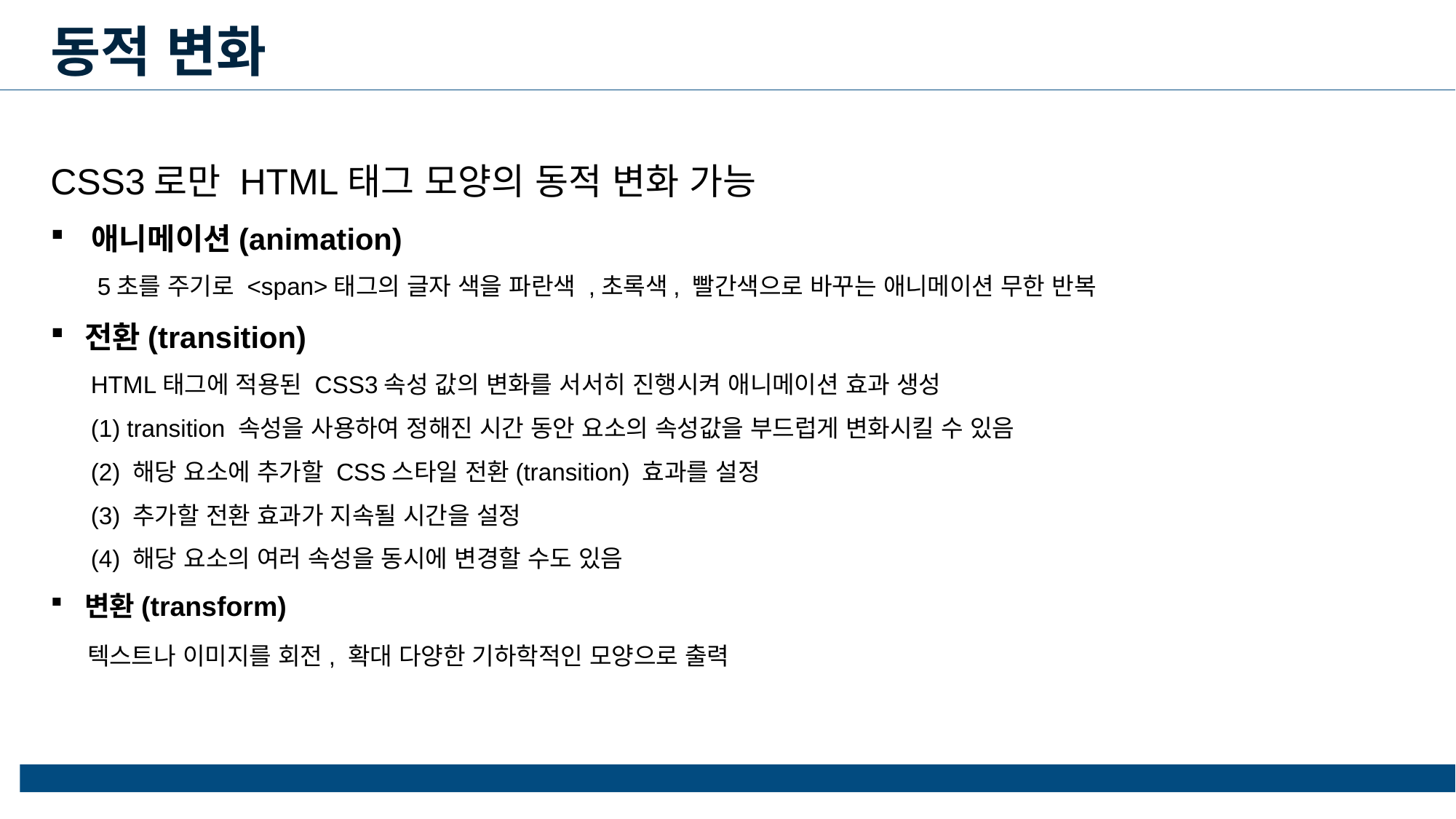

동적 변화
CSS3로만 HTML태그 모양의 동적 변화 가능
애니메이션(animation)
       5초를 주기로 <span>태그의 글자 색을 파란색 ,초록색, 빨간색으로 바꾸는 애니메이션 무한 반복
전환(transition)
      HTML태그에 적용된 CSS3속성 값의 변화를 서서히 진행시켜 애니메이션 효과 생성
      (1) transition 속성을 사용하여 정해진 시간 동안 요소의 속성값을 부드럽게 변화시킬 수 있음
      (2) 해당 요소에 추가할 CSS스타일 전환(transition) 효과를 설정
      (3) 추가할 전환 효과가 지속될 시간을 설정
      (4) 해당 요소의 여러 속성을 동시에 변경할 수도 있음
변환(transform)
    텍스트나 이미지를 회전, 확대 다양한 기하학적인 모양으로 출력